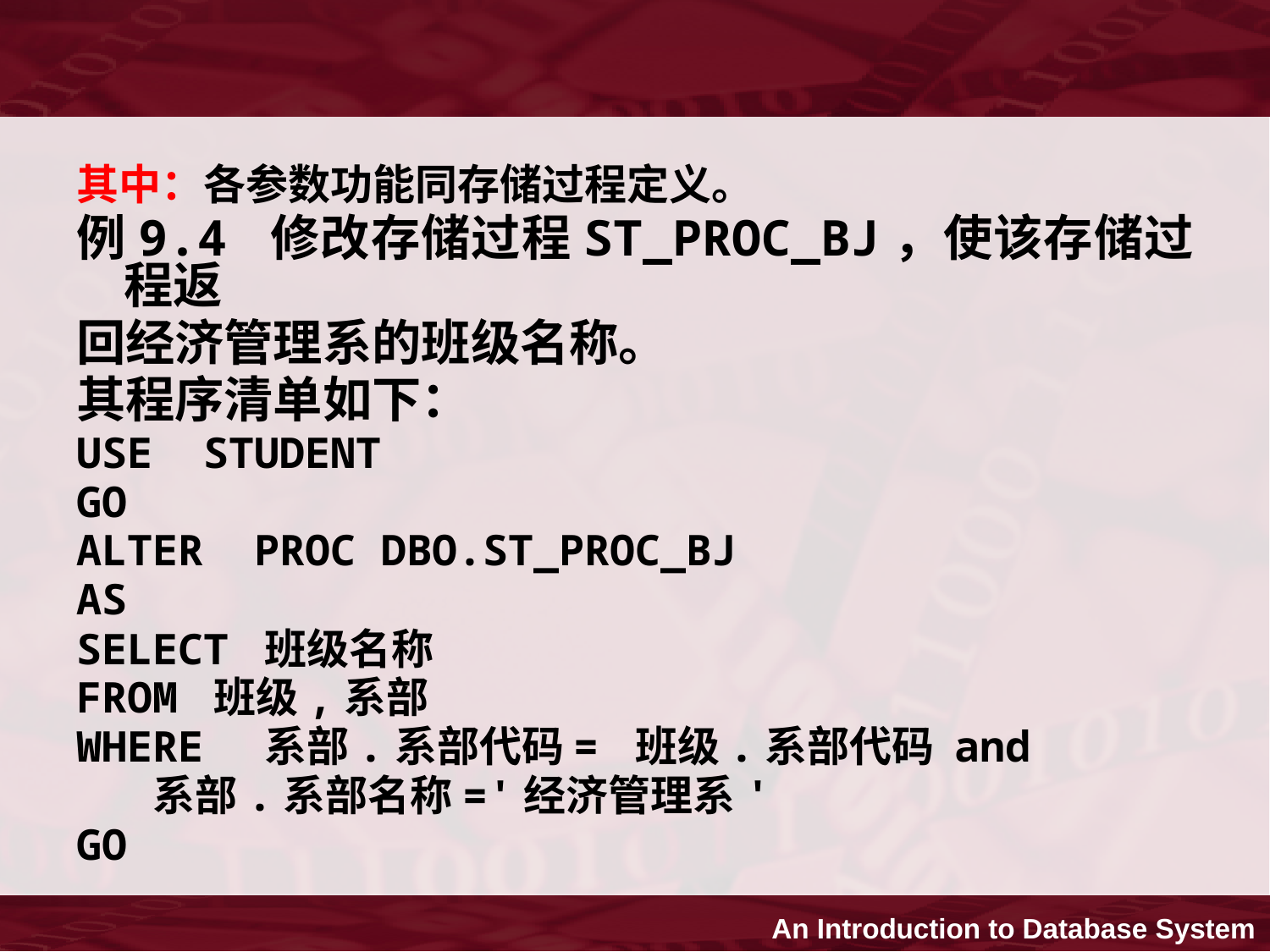

其中：各参数功能同存储过程定义。
例9.4 修改存储过程ST_PROC_BJ，使该存储过程返
回经济管理系的班级名称。
其程序清单如下：
USE  STUDENT
GO
ALTER  PROC DBO.ST_PROC_BJ
AS
SELECT 班级名称
FROM 班级,系部
WHERE  系部.系部代码= 班级.系部代码 and
       系部.系部名称='经济管理系'
GO